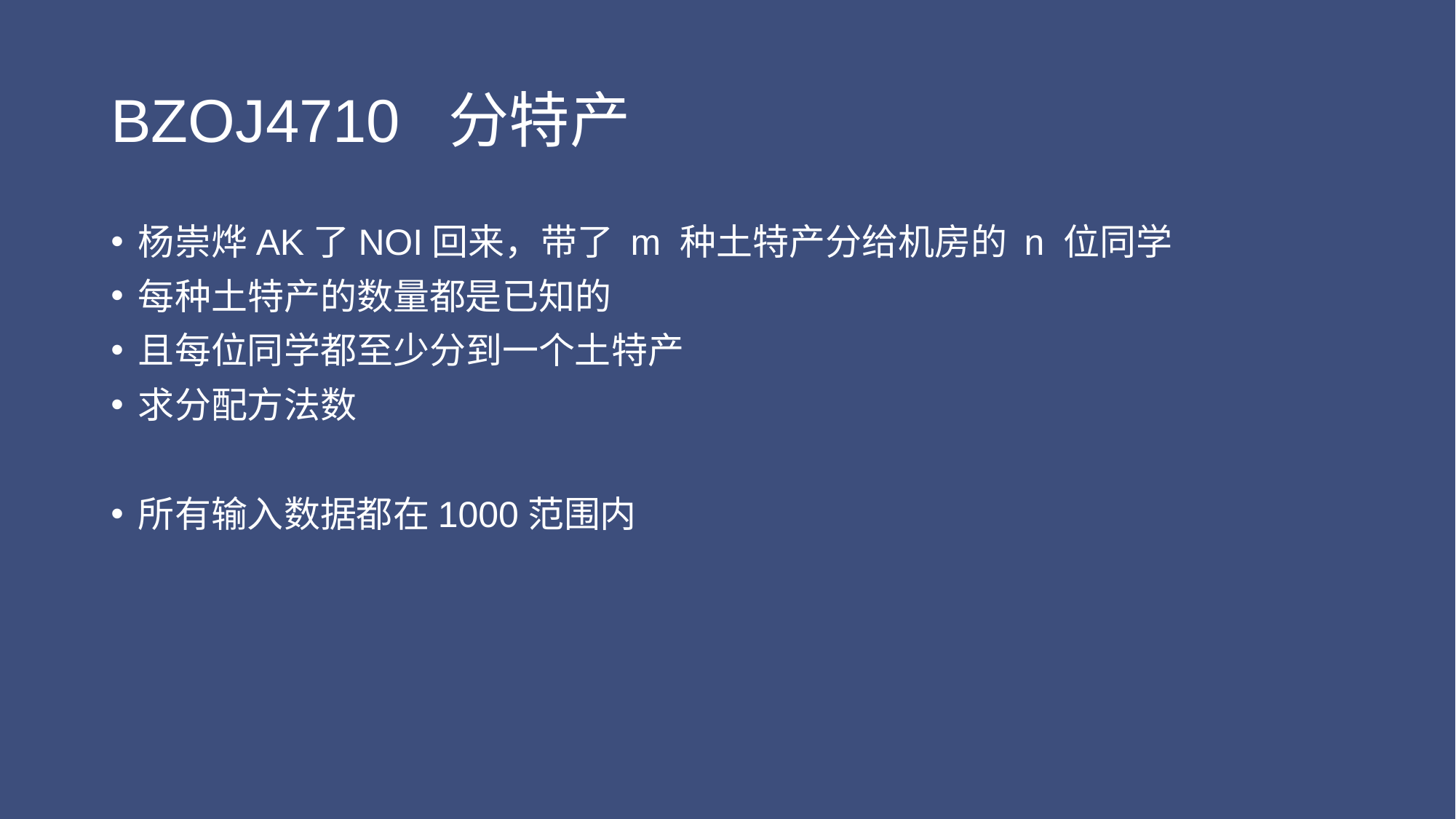

# BZOJ4710  分特产
杨崇烨AK了NOI回来，带了 m 种土特产分给机房的 n 位同学
每种土特产的数量都是已知的
且每位同学都至少分到一个土特产
求分配方法数

所有输入数据都在1000范围内